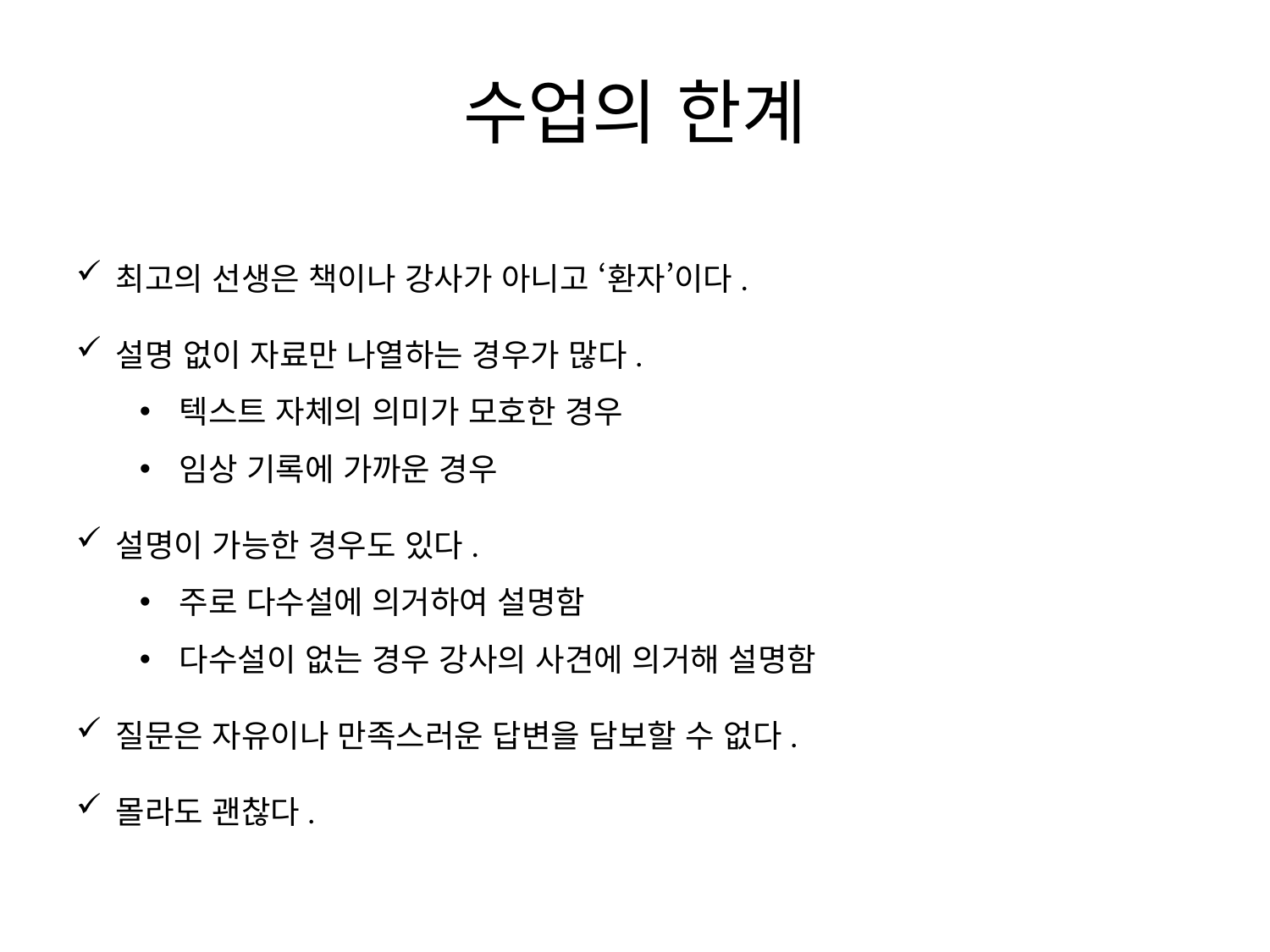

수업의 한계
최고의 선생은 책이나 강사가 아니고 ‘환자’이다.

설명 없이 자료만 나열하는 경우가 많다.
텍스트 자체의 의미가 모호한 경우
임상 기록에 가까운 경우

설명이 가능한 경우도 있다.
주로 다수설에 의거하여 설명함
다수설이 없는 경우 강사의 사견에 의거해 설명함

질문은 자유이나 만족스러운 답변을 담보할 수 없다.

몰라도 괜찮다.